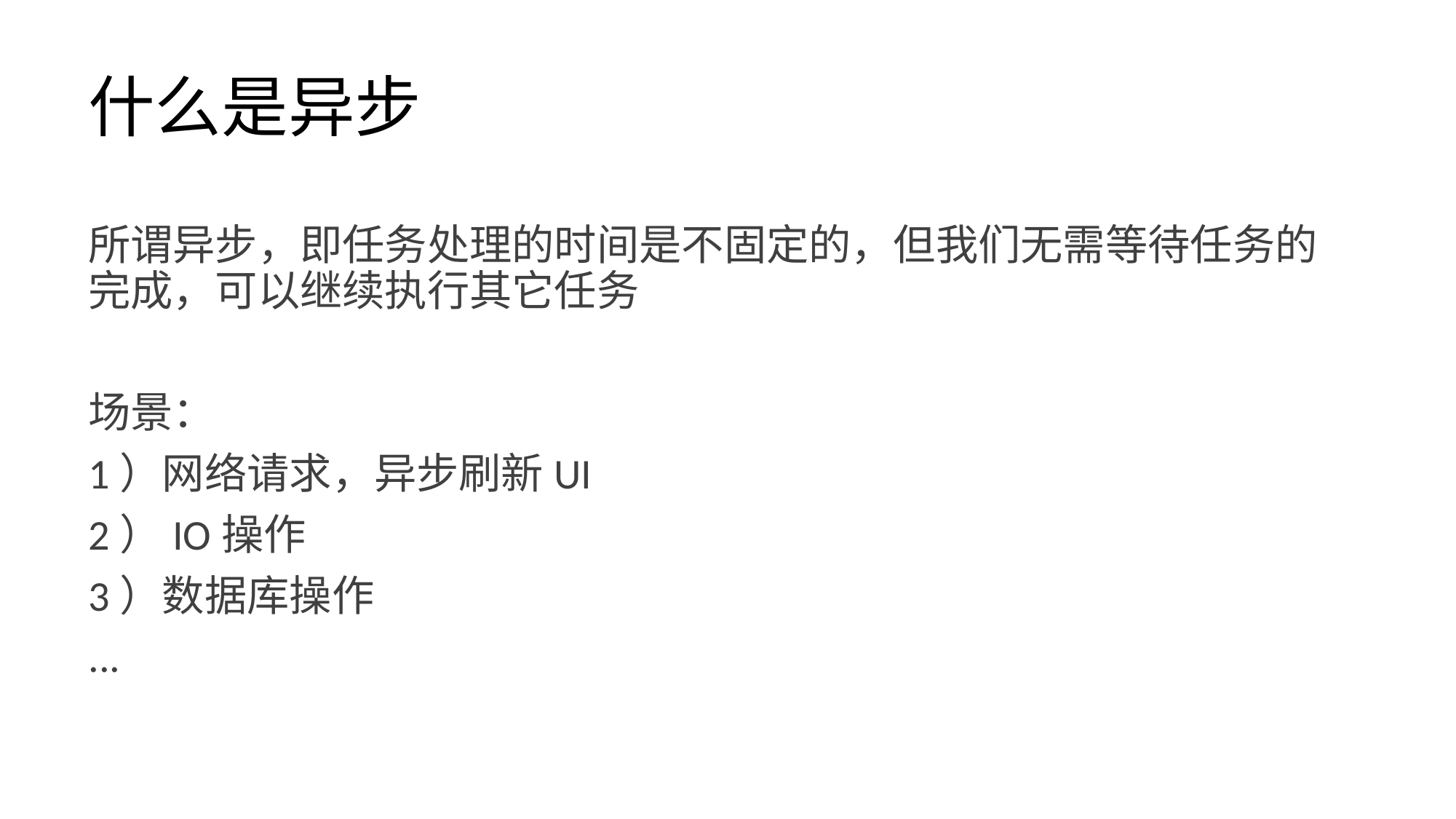

# 什么是异步
所谓异步，即任务处理的时间是不固定的，但我们无需等待任务的完成，可以继续执行其它任务

场景：
1）网络请求，异步刷新UI
2）IO操作
3）数据库操作
...